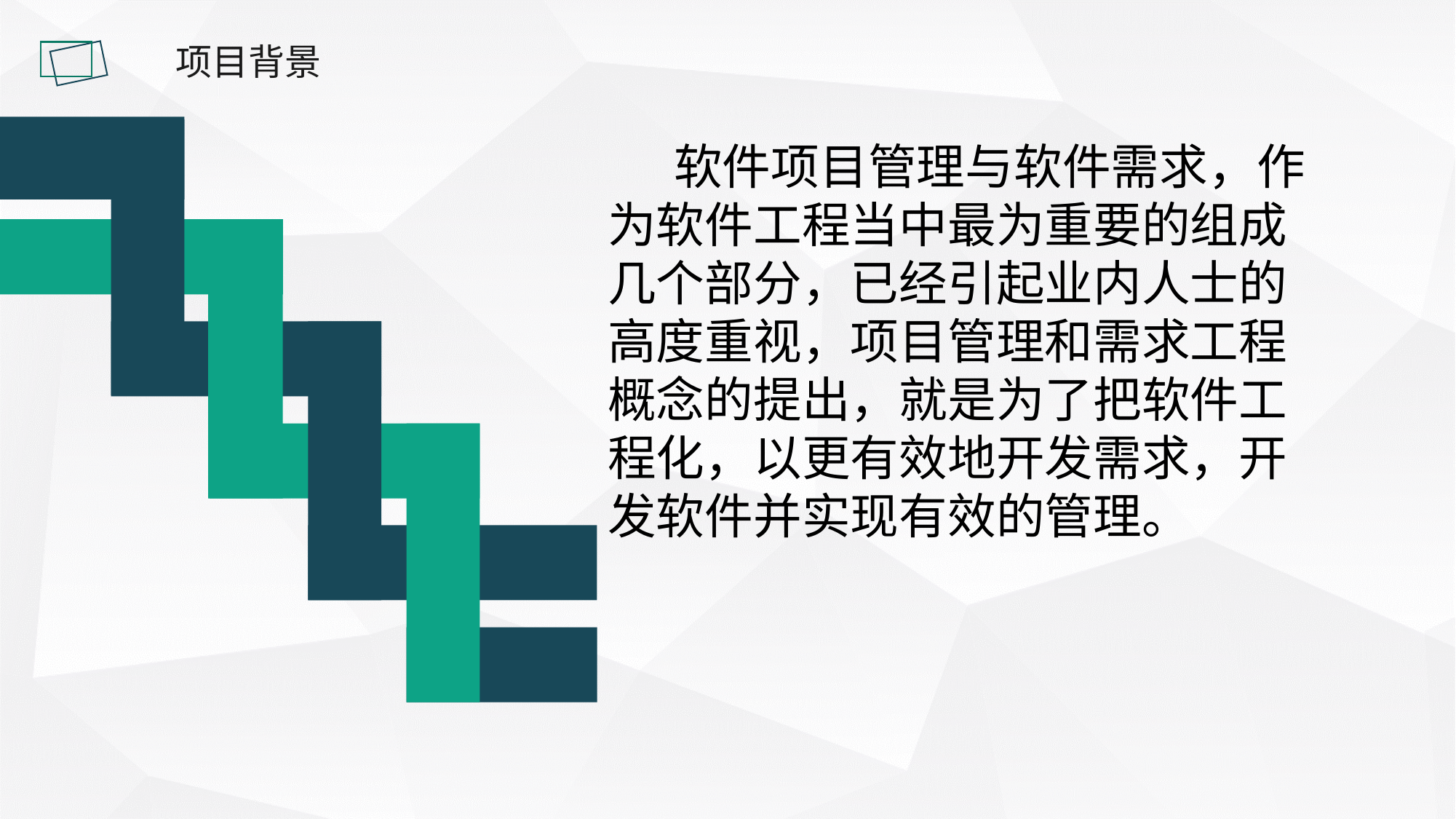

项目背景

     软件项目管理与软件需求，作为软件工程当中最为重要的组成几个部分，已经引起业内人士的高度重视，项目管理和需求工程概念的提出，就是为了把软件工程化，以更有效地开发需求，开发软件并实现有效的管理。